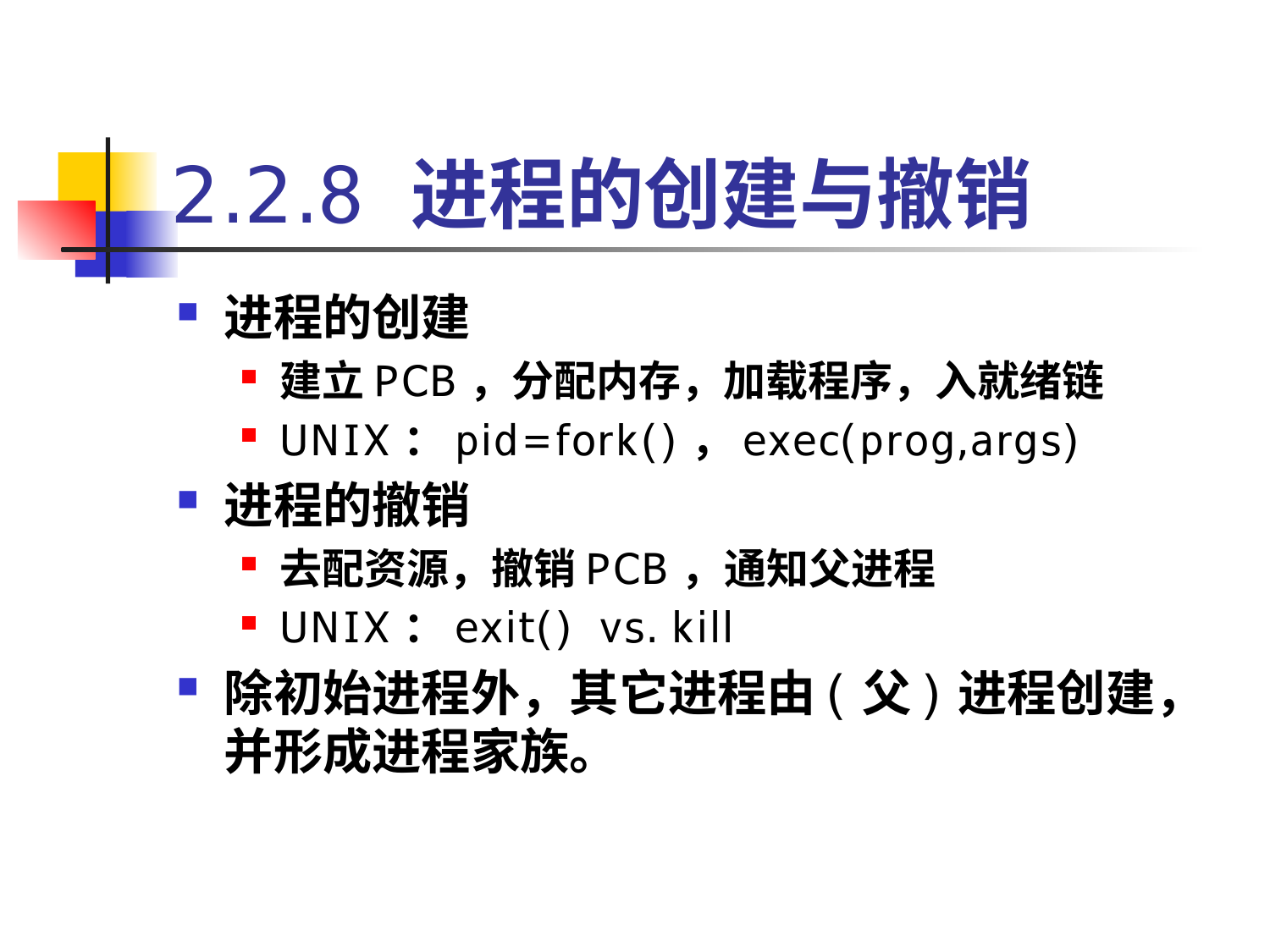

# 2.2.8 进程的创建与撤销
进程的创建
建立PCB，分配内存，加载程序，入就绪链
UNIX：pid=fork()，exec(prog,args)
进程的撤销
去配资源，撤销PCB，通知父进程
UNIX：exit()  vs. kill
除初始进程外，其它进程由(父)进程创建，并形成进程家族。